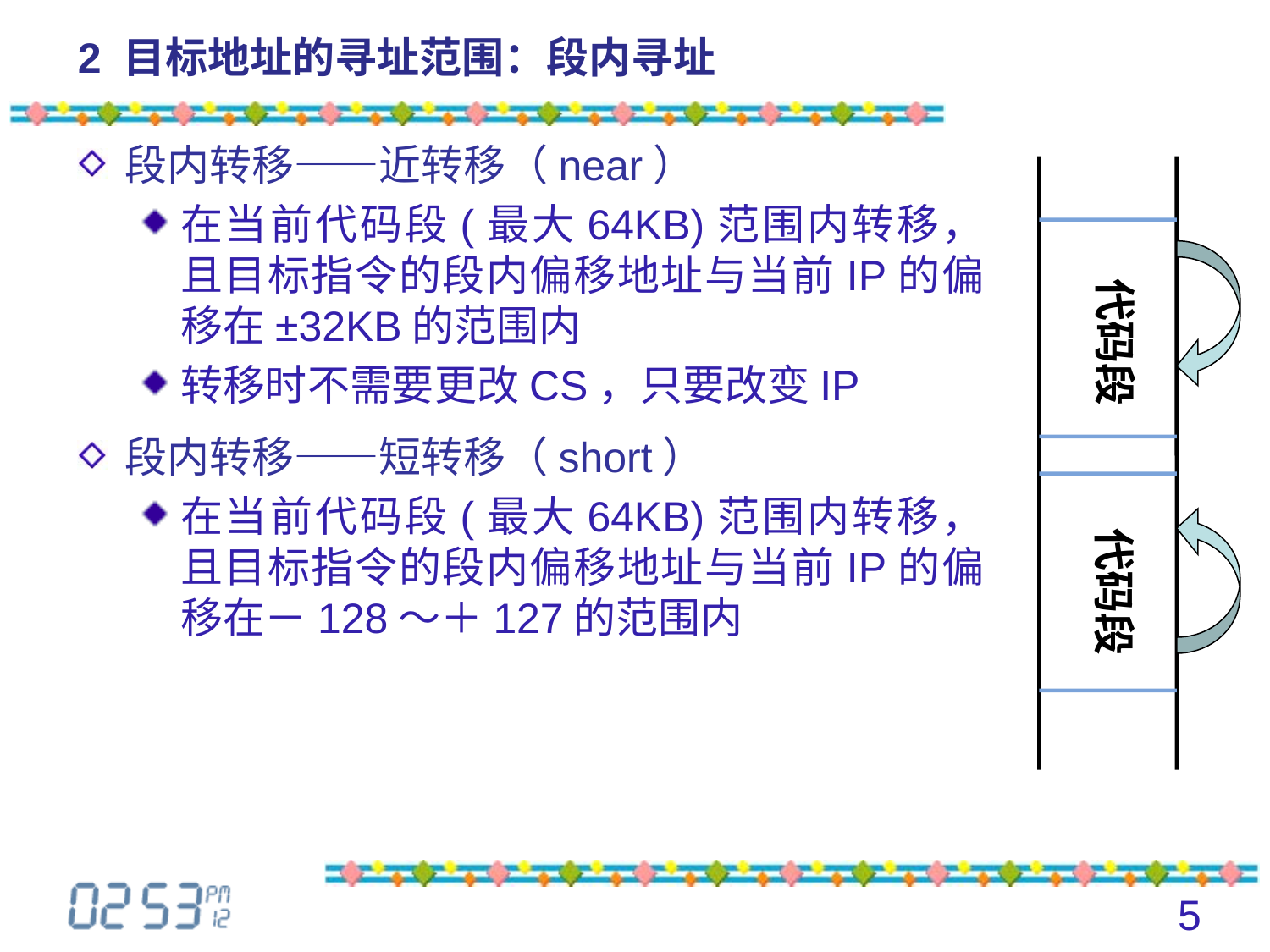

# 2 目标地址的寻址范围：段内寻址
段内转移——近转移（near）
在当前代码段(最大64KB)范围内转移，且目标指令的段内偏移地址与当前IP的偏移在±32KB的范围内
转移时不需要更改CS，只要改变IP
段内转移——短转移（short）
在当前代码段(最大64KB)范围内转移，且目标指令的段内偏移地址与当前IP的偏移在－128～＋127的范围内

代码段

代码段